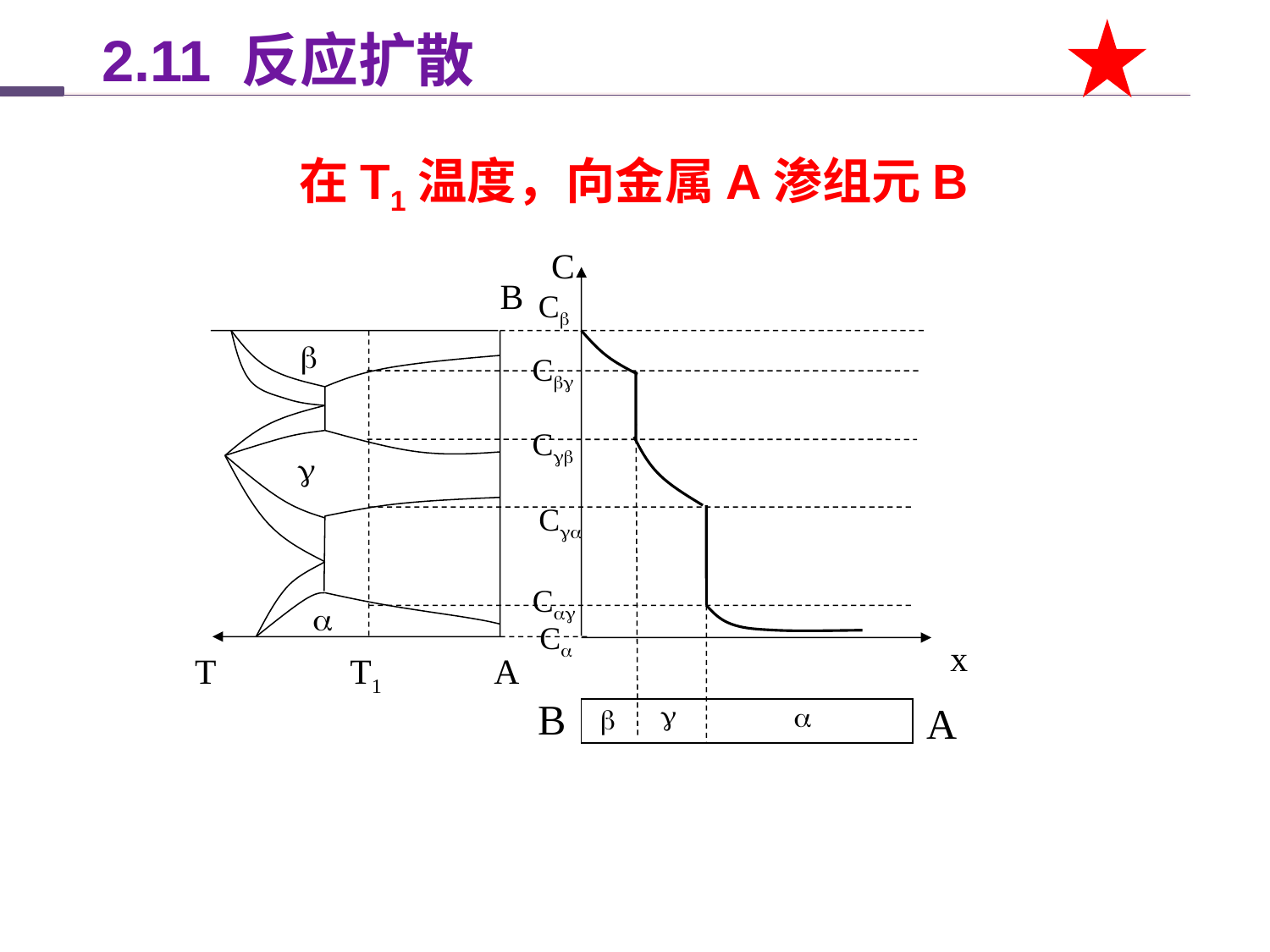

2.11 反应扩散

在T1温度，向金属A渗组元B
C

x

B

T
A
Cβ
Cβγ
Cγβ
Cγα
Cαγ
Cα
β

γ
α
T1
B
A

γ
α
β